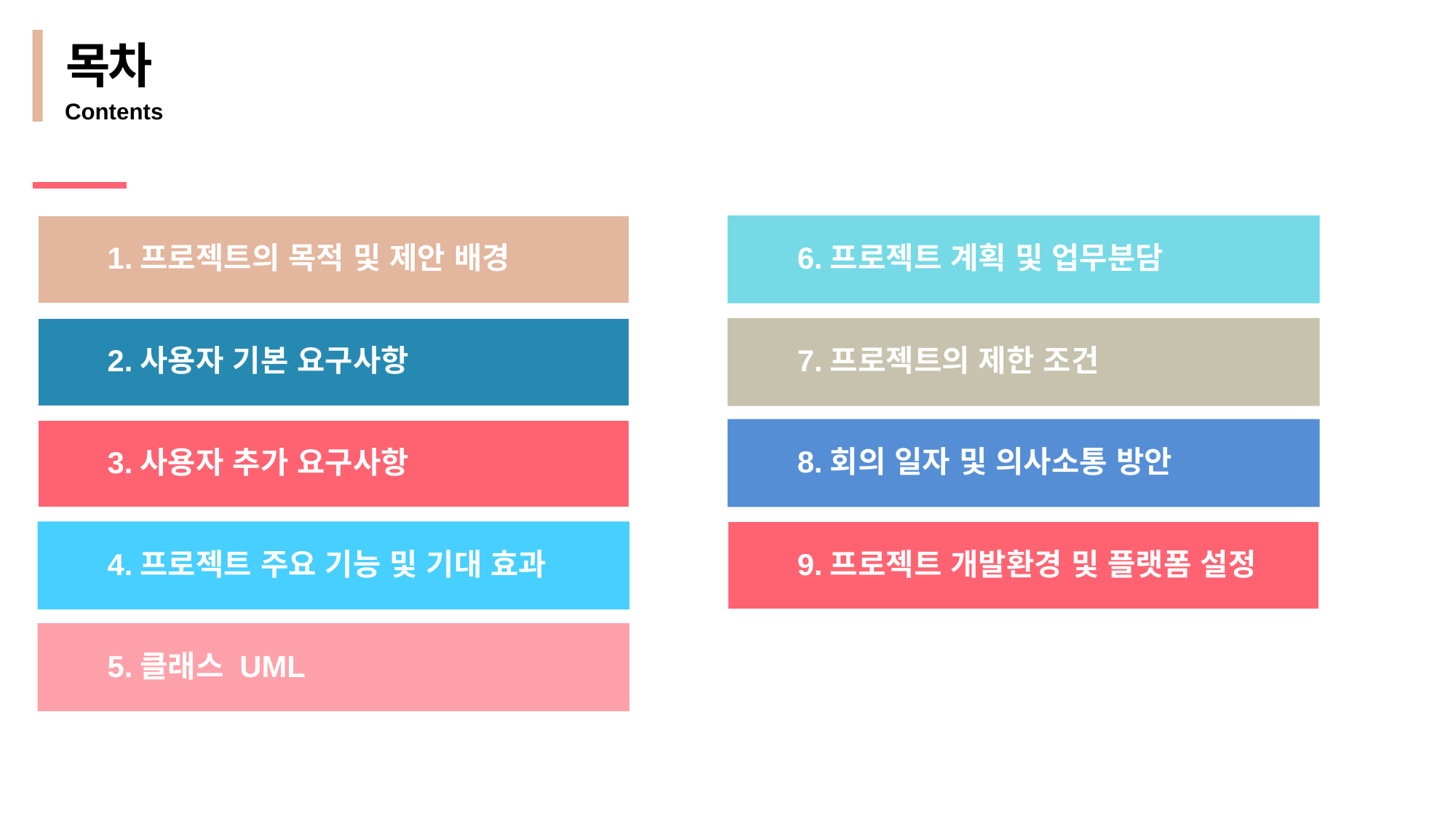

목차
Contents

6.프로젝트 계획 및 업무분담

1.프로젝트의 목적 및 제안 배경

7.프로젝트의 제한 조건

2.사용자 기본 요구사항

8.회의 일자 및 의사소통 방안

3.사용자 추가 요구사항

9.프로젝트 개발환경 및 플랫폼 설정

4.프로젝트 주요 기능 및 기대 효과

5.클래스 UML